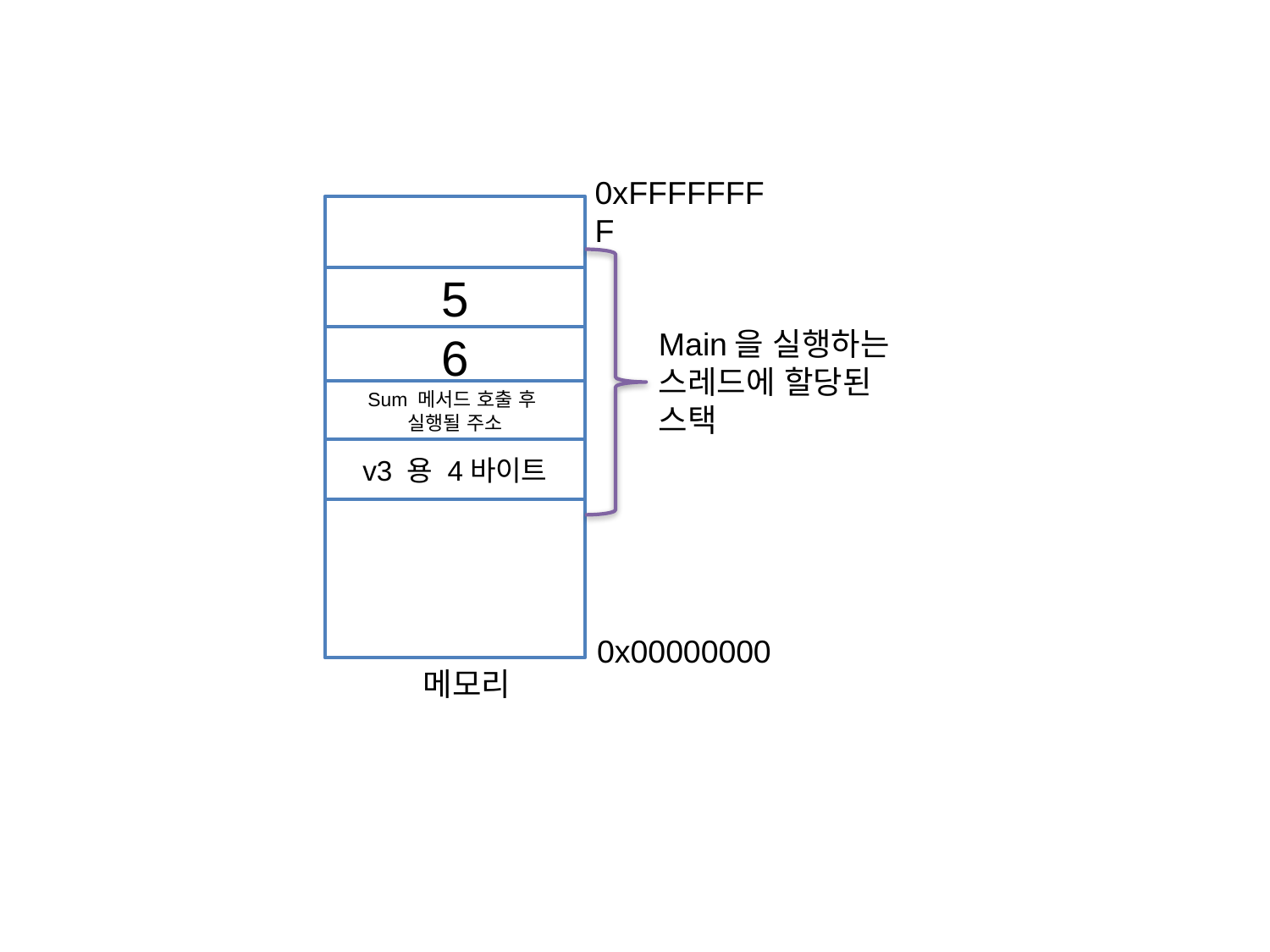

0xFFFFFFFF

5
Main을 실행하는 스레드에 할당된 스택
6
Sum 메서드 호출 후
실행될 주소
v3 용 4바이트
0x00000000
메모리